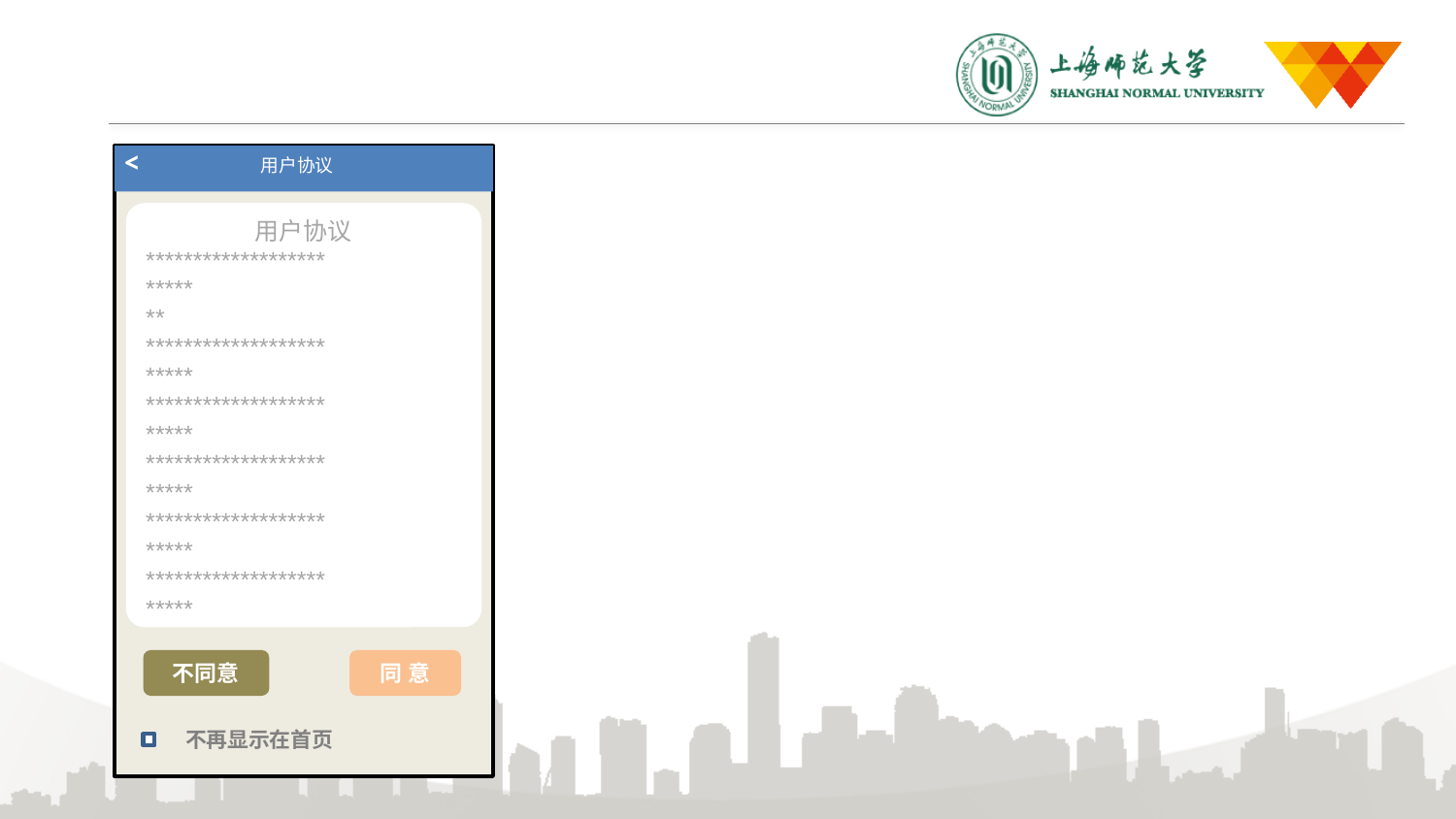

<
用户协议

用户协议
用户协议
*******************
*****
**
*******************
*****
*******************
*****
*******************
*****
*******************
*****
*******************
*****

不同意
同意
不再显示在首页